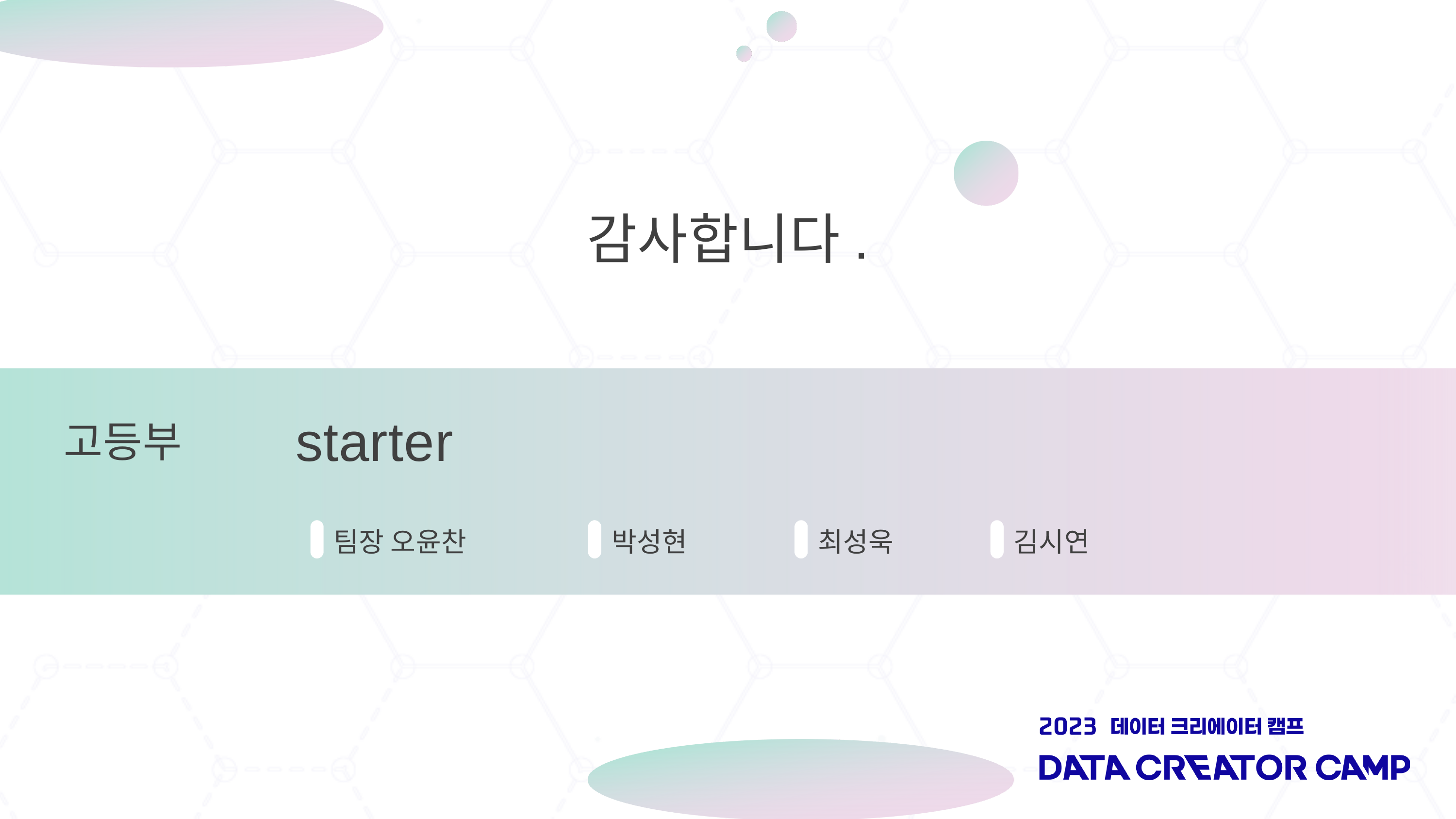

감사합니다.

starter
고등부

팀장 오윤찬
박성현
최성욱
김시연